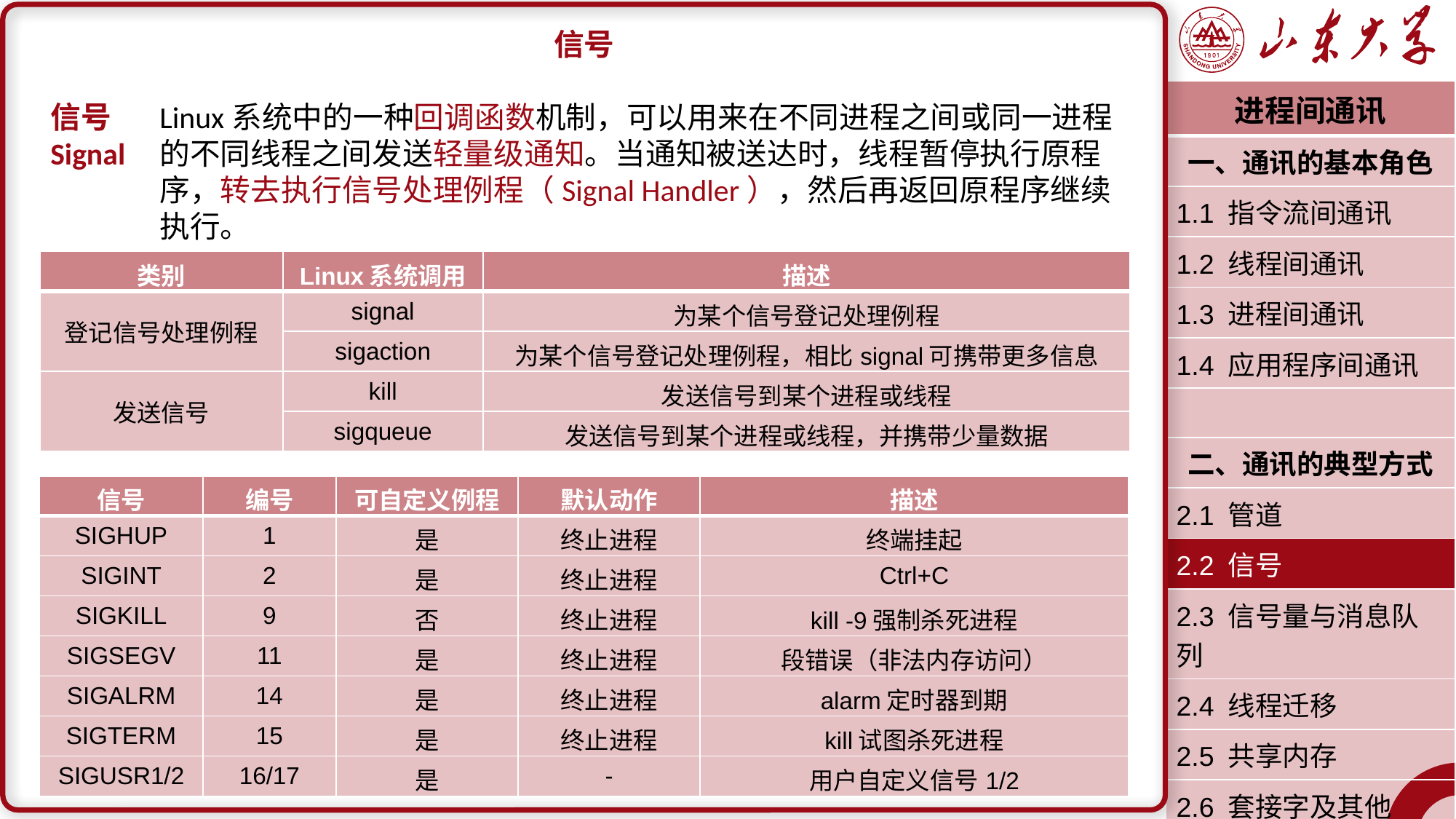

信号

信号	Linux系统中的一种回调函数机制，可以用来在不同进程之间或同一进程Signal	的不同线程之间发送轻量级通知。当通知被送达时，线程暂停执行原程	序，转去执行信号处理例程（Signal Handler），然后再返回原程序继续	执行。
| 进程间通讯 |
| --- |
| 一、通讯的基本角色 |
| 1.1 指令流间通讯 |
| 1.2 线程间通讯 |
| 1.3 进程间通讯 |
| 1.4 应用程序间通讯 |
|  |
| 二、通讯的典型方式 |
| 2.1 管道 |
| 2.2 信号 |
| 2.3 信号量与消息队列 |
| 2.4 线程迁移 |
| 2.5 共享内存 |
| 2.6 套接字及其他 |
| 潘润宇 2023.06 |
| 类别 | Linux系统调用 | 描述 |
| --- | --- | --- |
| 登记信号处理例程 | signal | 为某个信号登记处理例程 |
|  | sigaction | 为某个信号登记处理例程，相比signal可携带更多信息 |
| 发送信号 | kill | 发送信号到某个进程或线程 |
|  | sigqueue | 发送信号到某个进程或线程，并携带少量数据 |
| 信号 | 编号 | 可自定义例程 | 默认动作 | 描述 |
| --- | --- | --- | --- | --- |
| SIGHUP | 1 | 是 | 终止进程 | 终端挂起 |
| SIGINT | 2 | 是 | 终止进程 | Ctrl+C |
| SIGKILL | 9 | 否 | 终止进程 | kill -9强制杀死进程 |
| SIGSEGV | 11 | 是 | 终止进程 | 段错误（非法内存访问） |
| SIGALRM | 14 | 是 | 终止进程 | alarm定时器到期 |
| SIGTERM | 15 | 是 | 终止进程 | kill试图杀死进程 |
| SIGUSR1/2 | 16/17 | 是 | - | 用户自定义信号1/2 |